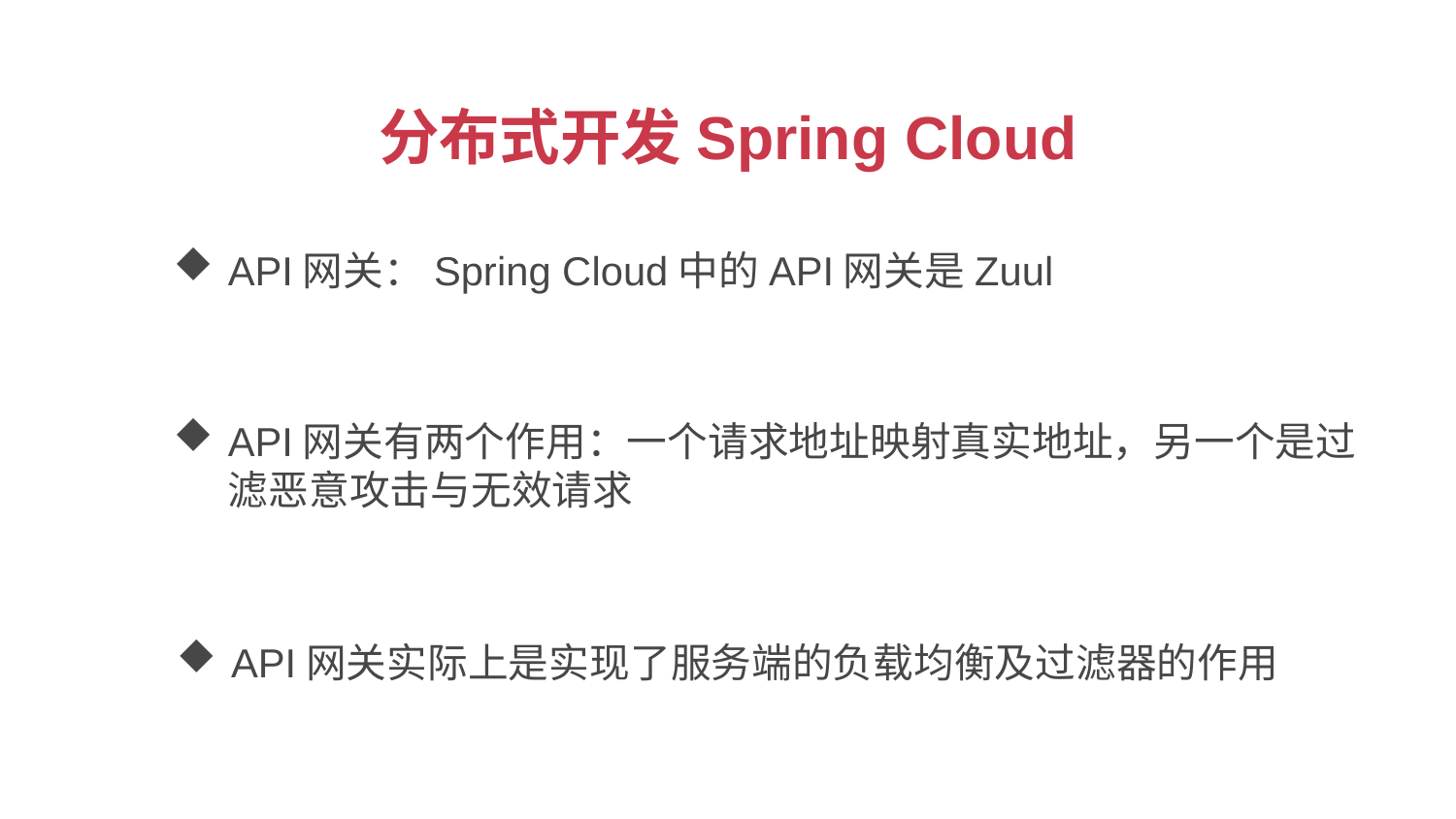

分布式开发Spring Cloud
API网关：Spring Cloud中的API网关是Zuul
API网关有两个作用：一个请求地址映射真实地址，另一个是过滤恶意攻击与无效请求
API网关实际上是实现了服务端的负载均衡及过滤器的作用